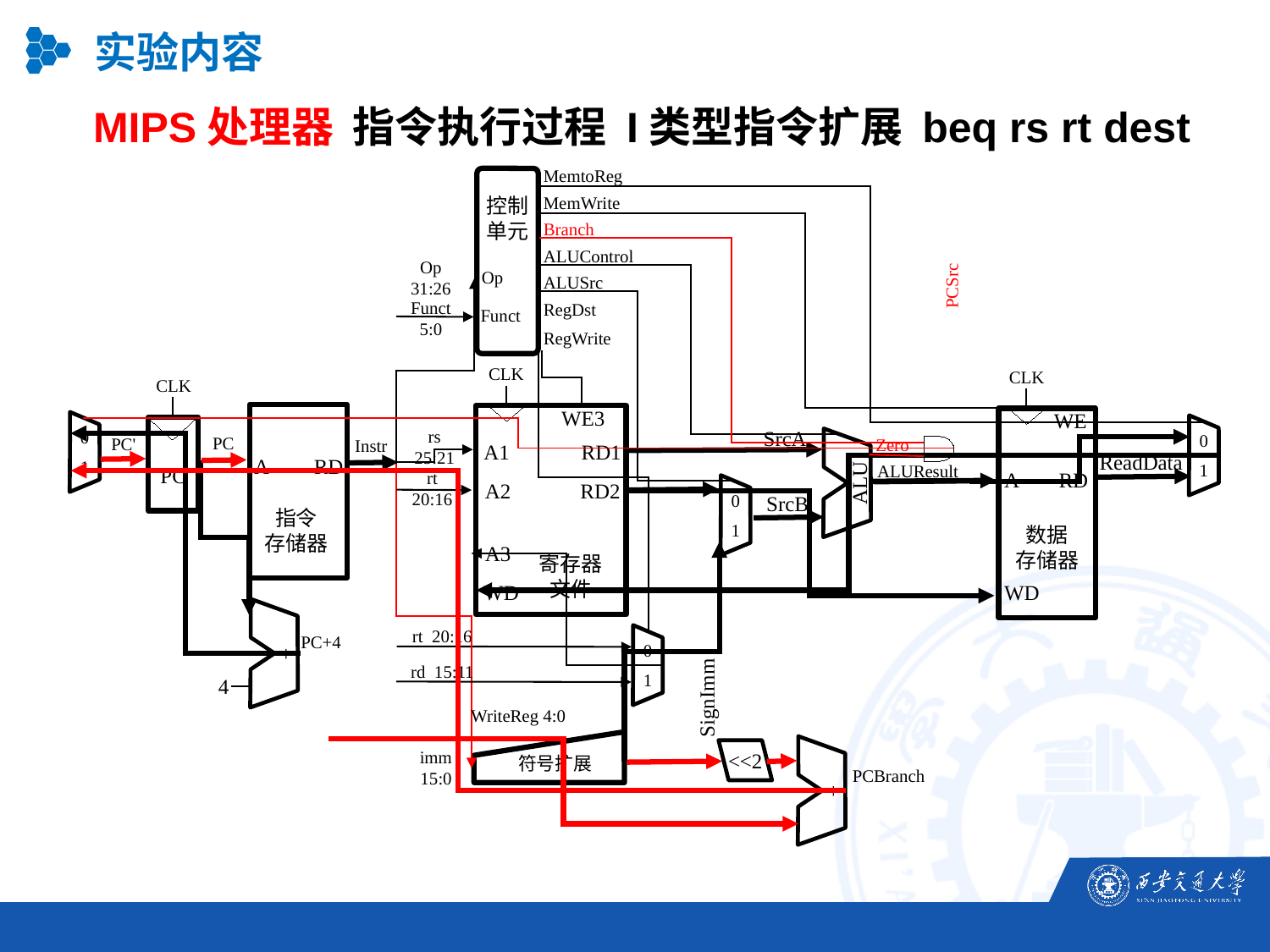

实验内容
MIPS处理器  指令执行过程 I类型指令扩展 beq rs rt dest
MemtoReg
MemWrite
Branch
ALUControl
ALUSrc
RegDst
RegWrite

控制单元
Op
31:26
Funct
5:0
Op
Funct
0

1

ALUResult
ReadData
CLK
WE

A
RD
数据
存储器
WD
CLK
WE3

A1
RD1
A2
RD2
A3
寄存器文件
WD
CLK

PC

A
RD
指令
存储器

ALU
0

1

SignImm
SrcA
SrcB
0

1

rs
25:21
rt
20:16
rt  20:16
rd  15:11
imm
15:0
符号扩展

WriteReg 4:0
0

1

PC
Instr
PC'

PC+4
+
4
Zero

+

<<2
PCBranch
PCSrc